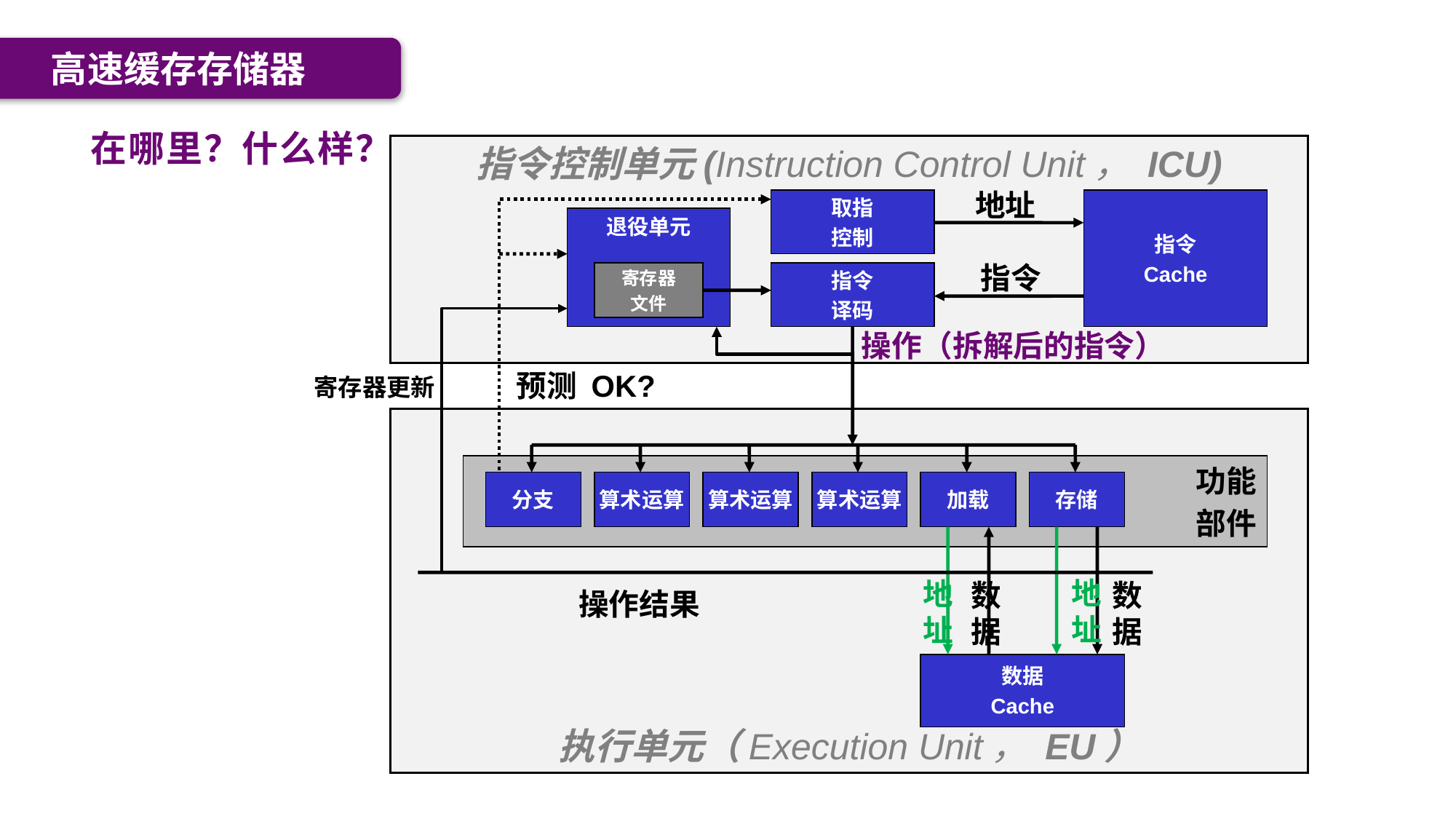

高速缓存存储器
在哪里？什么样？
指令控制单元(Instruction Control Unit， ICU)
地址
取指
控制
指令
Cache

退役单元

指令
寄存器
文件
指令
译码

操作（拆解后的指令）

预测 OK?
寄存器更新
执行单元（Execution Unit， EU）

功能
部件
分支
算术运算
算术运算
算术运算
加载
存储
地址
地址
数据
数据

操作结果

数据
Cache